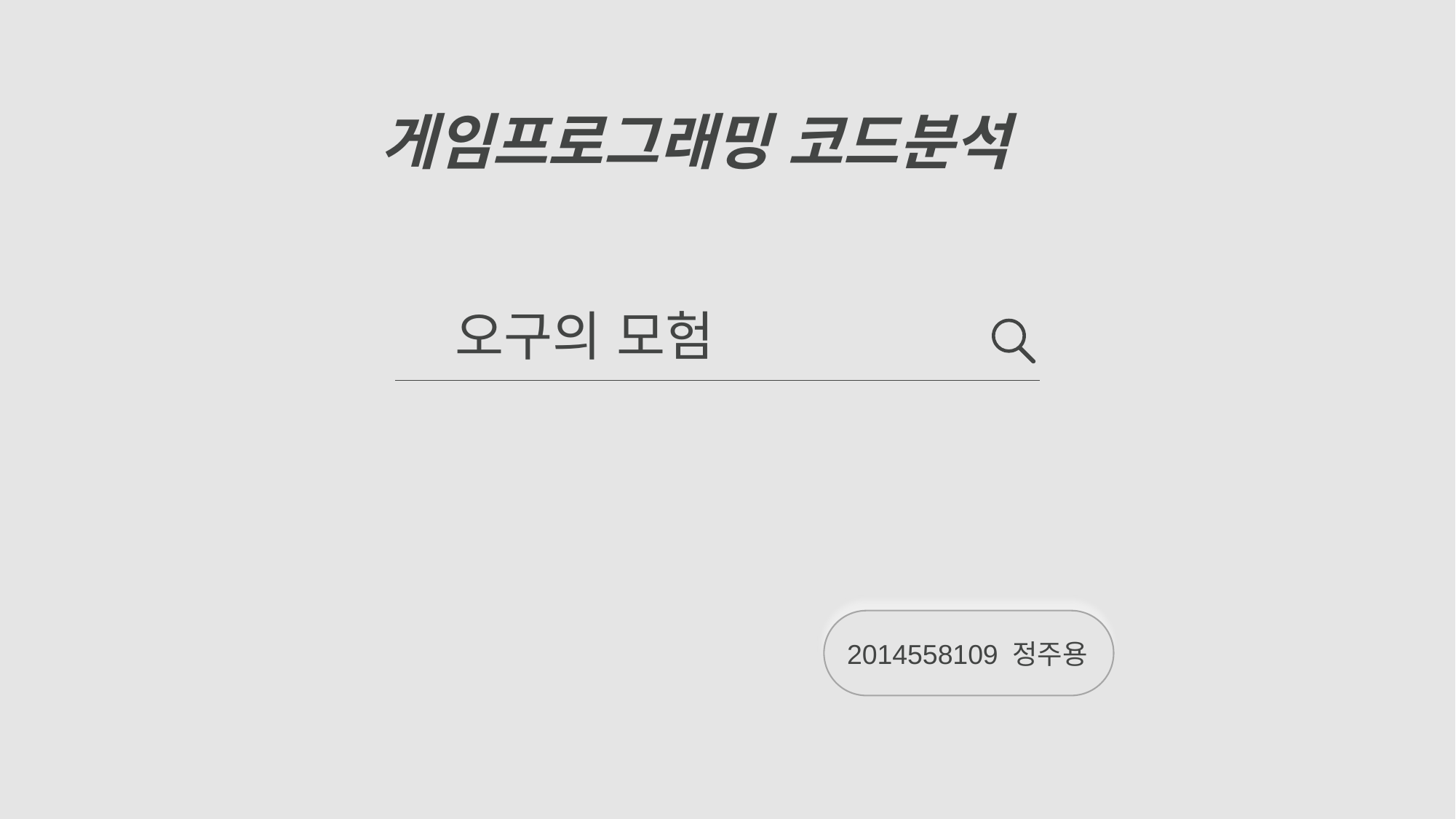

게임프로그래밍 코드분석
오구의 모험

201234567
2014558109 정주용